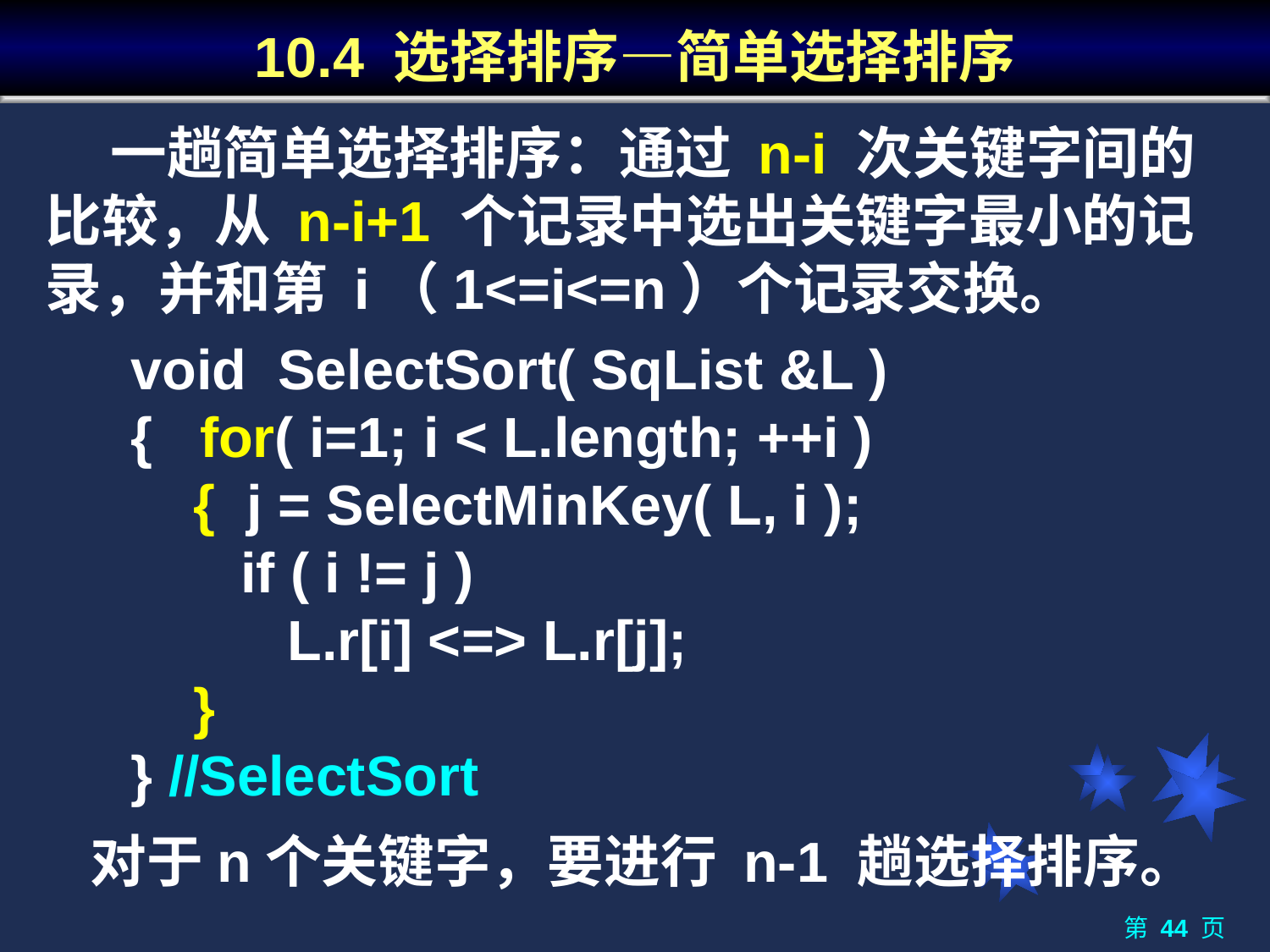

# 10.4 选择排序—简单选择排序
    一趟简单选择排序：通过 n-i 次关键字间的比较，从 n-i+1 个记录中选出关键字最小的记录，并和第 i（1<=i<=n）个记录交换。
void  SelectSort( SqList &L )
{   for( i=1; i < L.length; ++i )
    {  j = SelectMinKey( L, i );
       if ( i != j )
          L.r[i] <=> L.r[j];
    }
} //SelectSort
   对于n个关键字，要进行 n-1 趟选择排序。
第 44 页